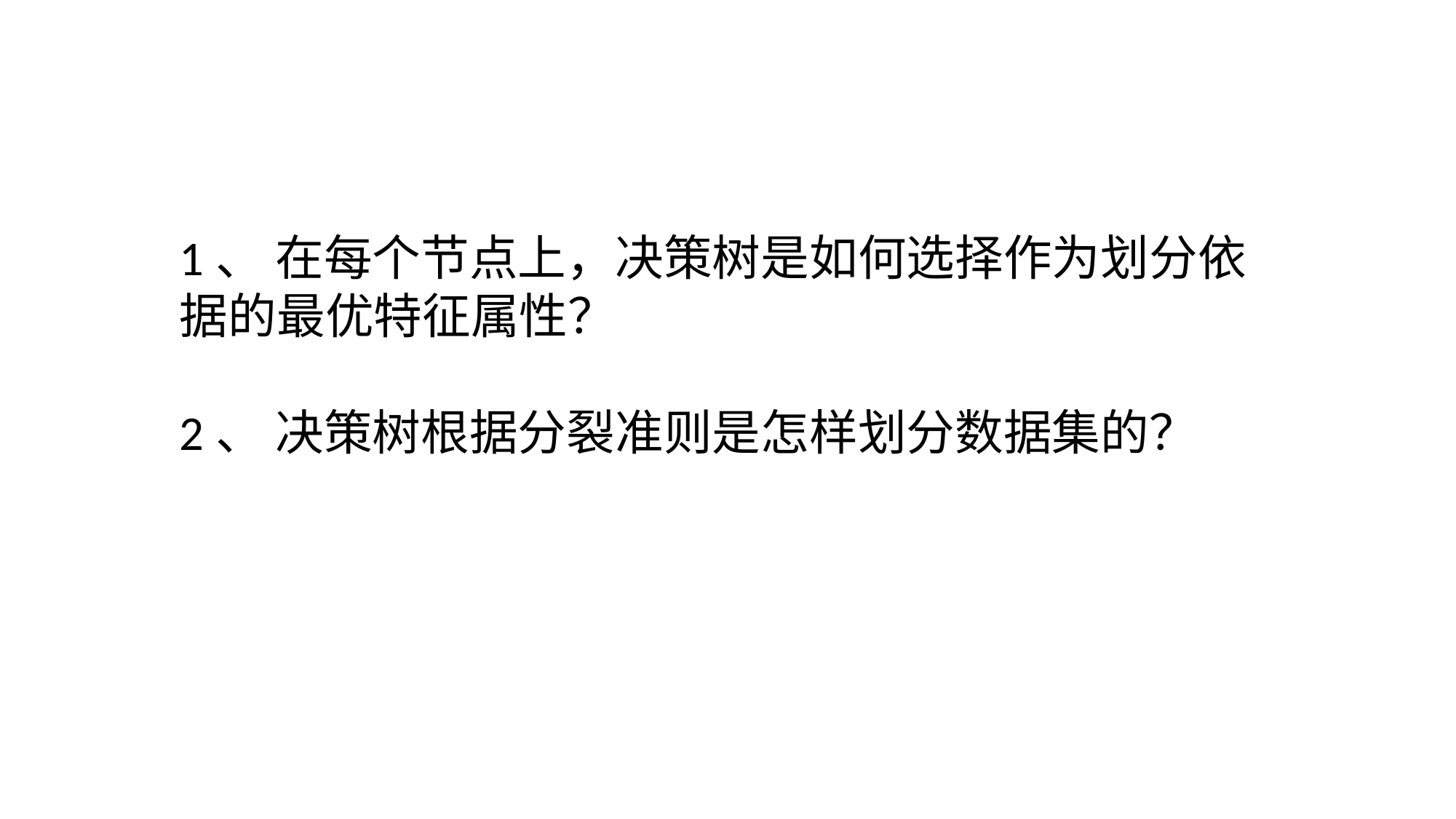

1、 在每个节点上，决策树是如何选择作为划分依据的最优特征属性？
2、 决策树根据分裂准则是怎样划分数据集的？